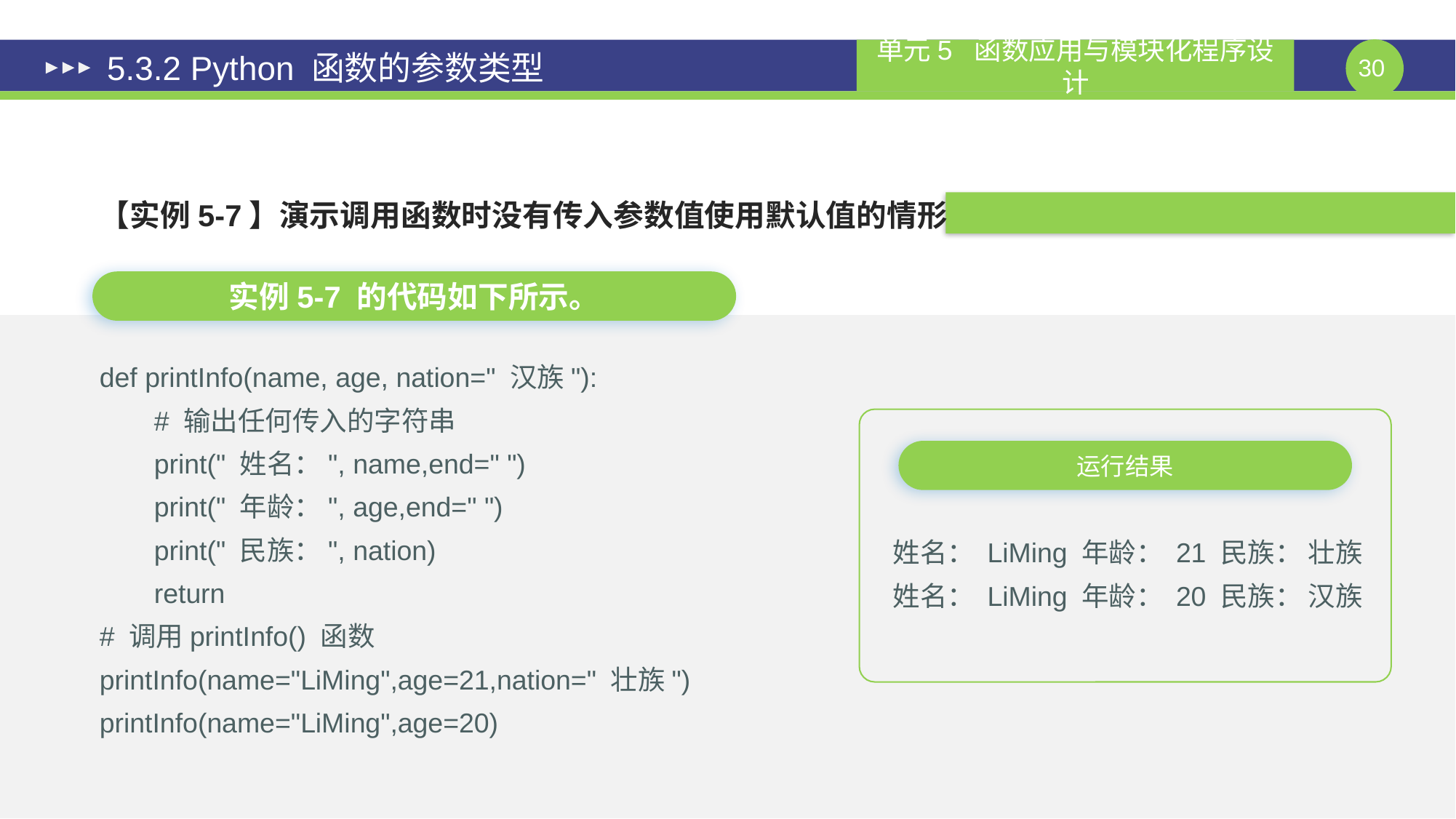

# 5.3.2 Python 函数的参数类型
【实例5-7】演示调用函数时没有传入参数值使用默认值的情形

实例5-7 的代码如下所示。

def printInfo(name, age, nation=" 汉族"):
	# 输出任何传入的字符串
	print(" 姓名：", name,end=" ")
	print(" 年龄：", age,end=" ")
	print(" 民族：", nation)
	return
# 调用printInfo() 函数
printInfo(name="LiMing",age=21,nation=" 壮族")
printInfo(name="LiMing",age=20)

运行结果
姓名： LiMing 年龄： 21 民族： 壮族
姓名： LiMing 年龄： 20 民族： 汉族